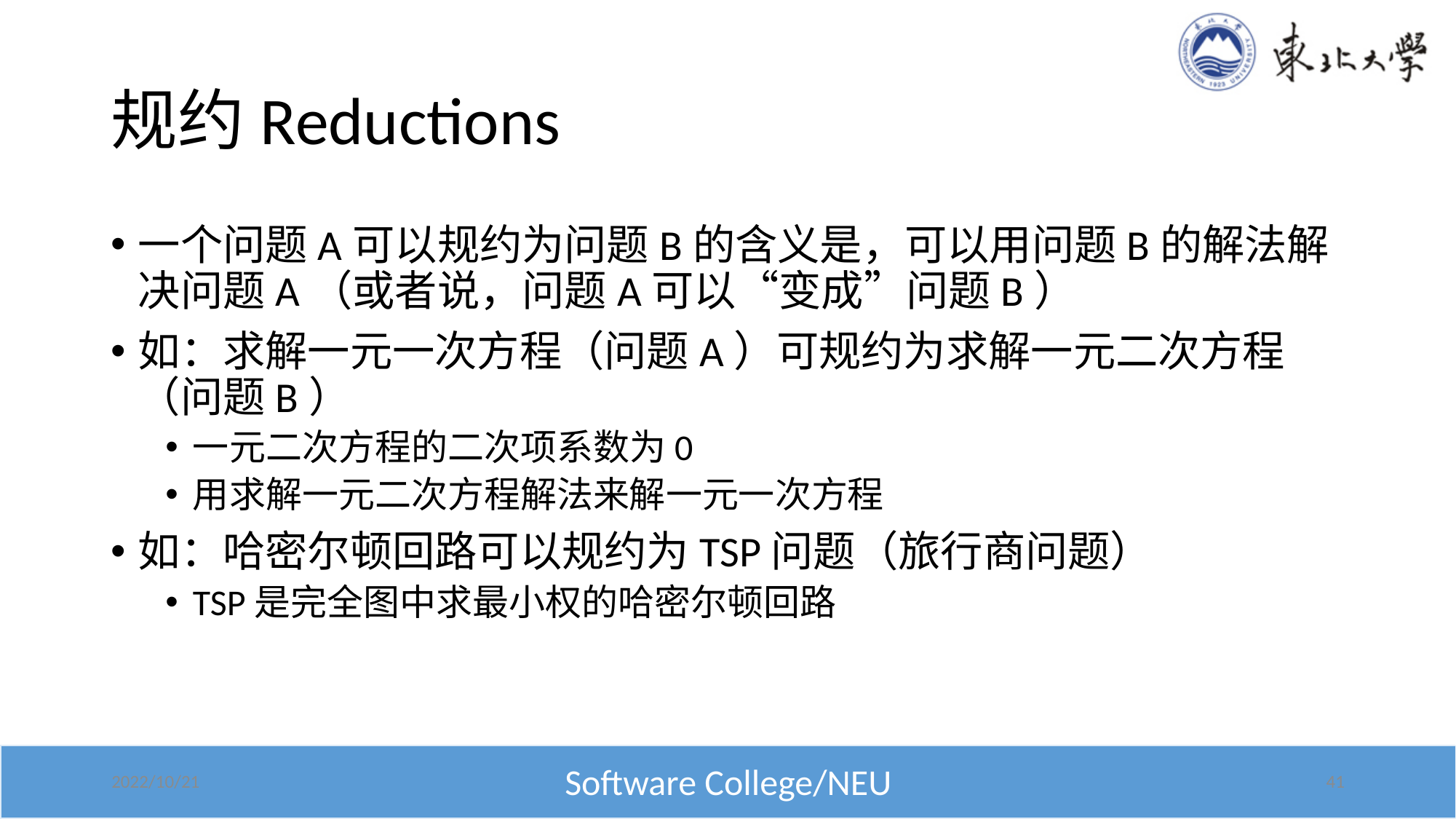

# 规约Reductions
一个问题A可以规约为问题B的含义是，可以用问题B的解法解决问题A（或者说，问题A可以“变成”问题B）
如：求解一元一次方程（问题A）可规约为求解一元二次方程（问题B）
一元二次方程的二次项系数为0
用求解一元二次方程解法来解一元一次方程
如：哈密尔顿回路可以规约为TSP问题（旅行商问题）
TSP是完全图中求最小权的哈密尔顿回路